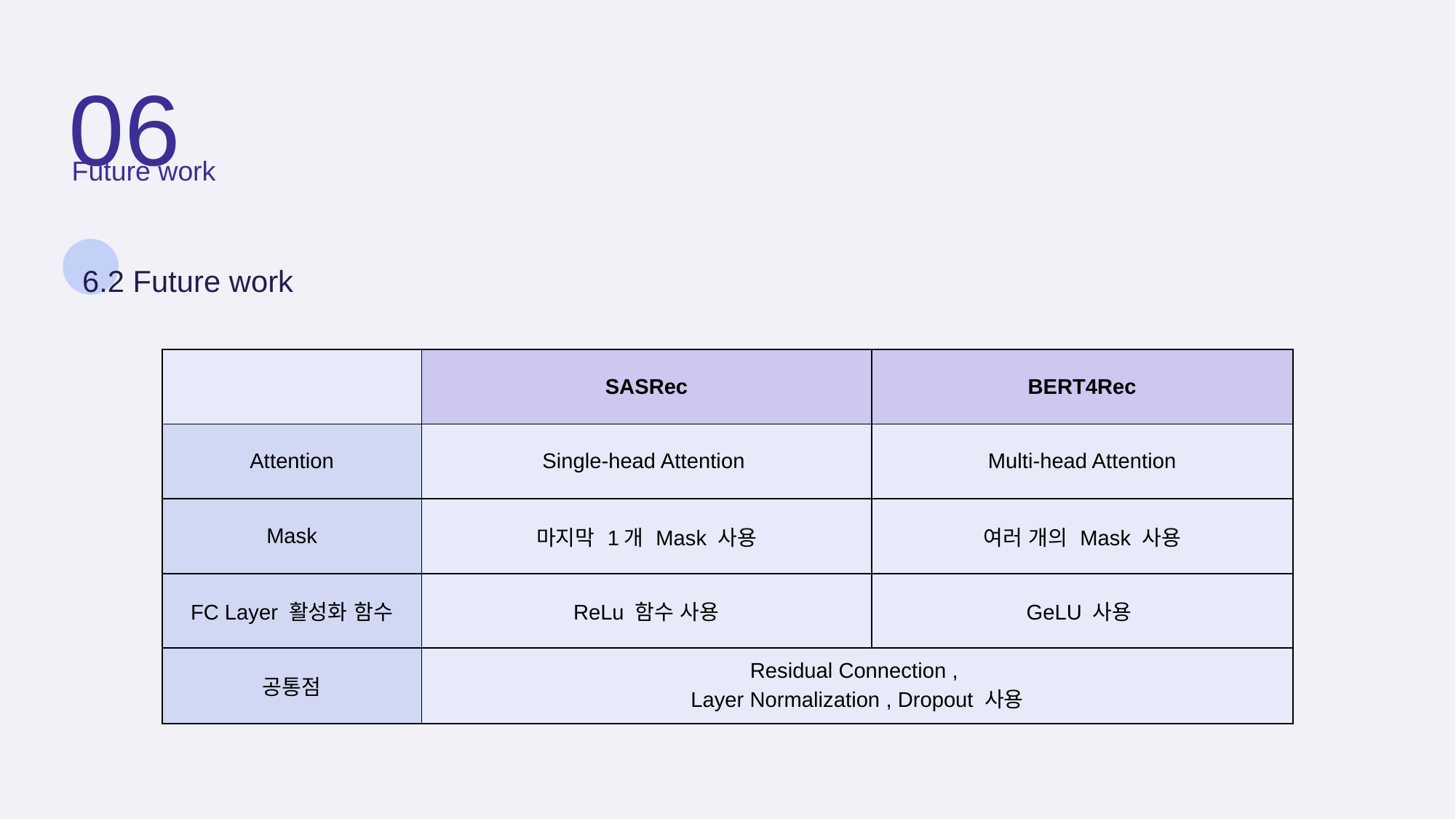

06
Future work
6.2 Future work

|  | SASRec | BERT4Rec |
| --- | --- | --- |
| Attention | Single-head Attention | Multi-head Attention |
| Mask | 마지막 1개 Mask 사용 | 여러 개의 Mask 사용 |
| FC Layer 활성화 함수 | ReLu 함수 사용 | GeLU 사용 |
| 공통점 | Residual Connection , Layer Normalization , Dropout 사용 |  |